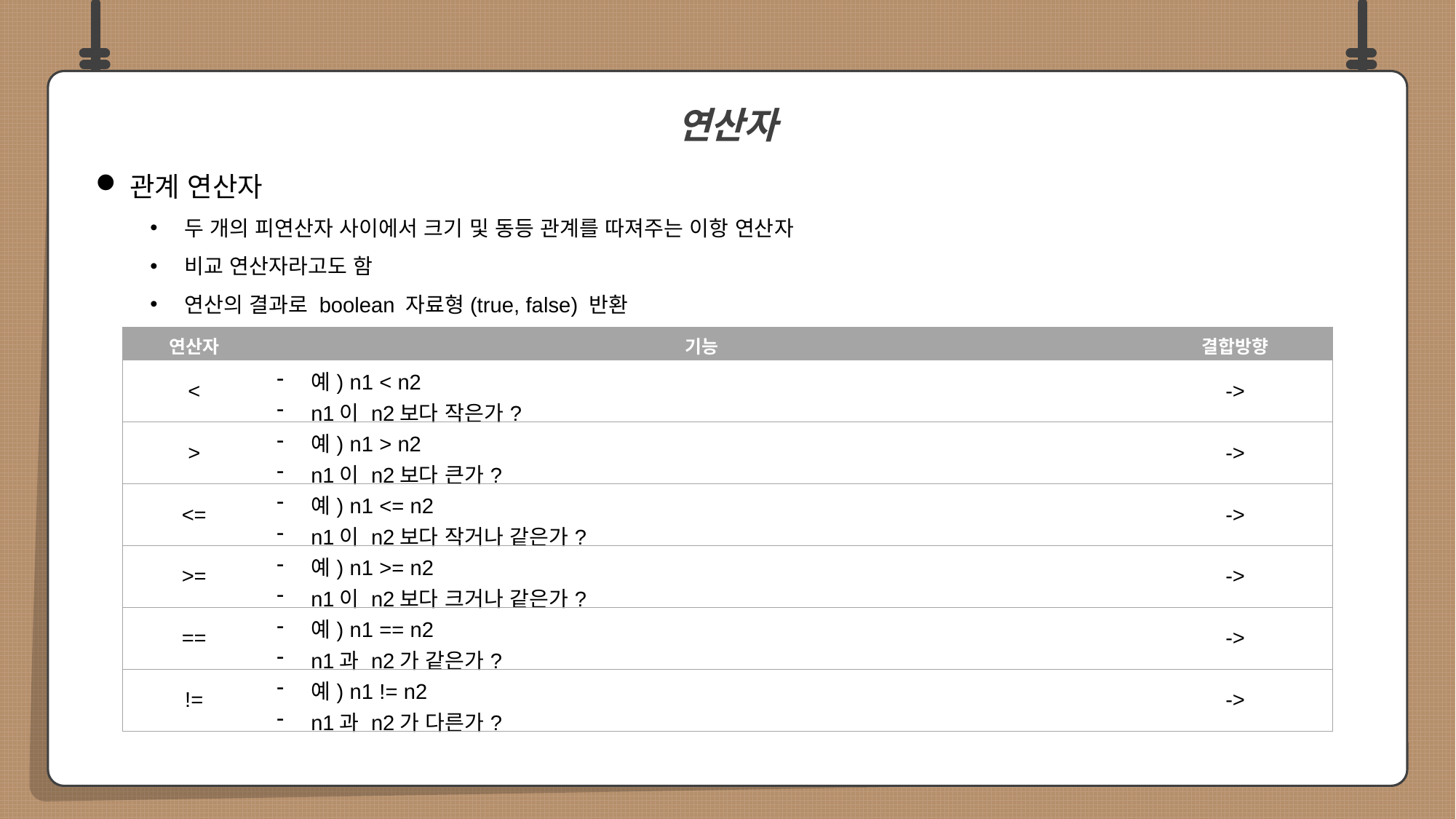

관계 연산자
두 개의 피연산자 사이에서 크기 및 동등 관계를 따져주는 이항 연산자
비교 연산자라고도 함
연산의 결과로 boolean 자료형(true, false) 반환

연산자

| 연산자 | 기능 | 결합방향 |
| --- | --- | --- |
| < | 예) n1 < n2 n1이 n2보다 작은가? | -> |
| > | 예) n1 > n2 n1이 n2보다 큰가? | -> |
| <= | 예) n1 <= n2 n1이 n2보다 작거나 같은가? | -> |
| >= | 예) n1 >= n2 n1이 n2보다 크거나 같은가? | -> |
| == | 예) n1 == n2 n1과 n2가 같은가? | -> |
| != | 예) n1 != n2 n1과 n2가 다른가? | -> |